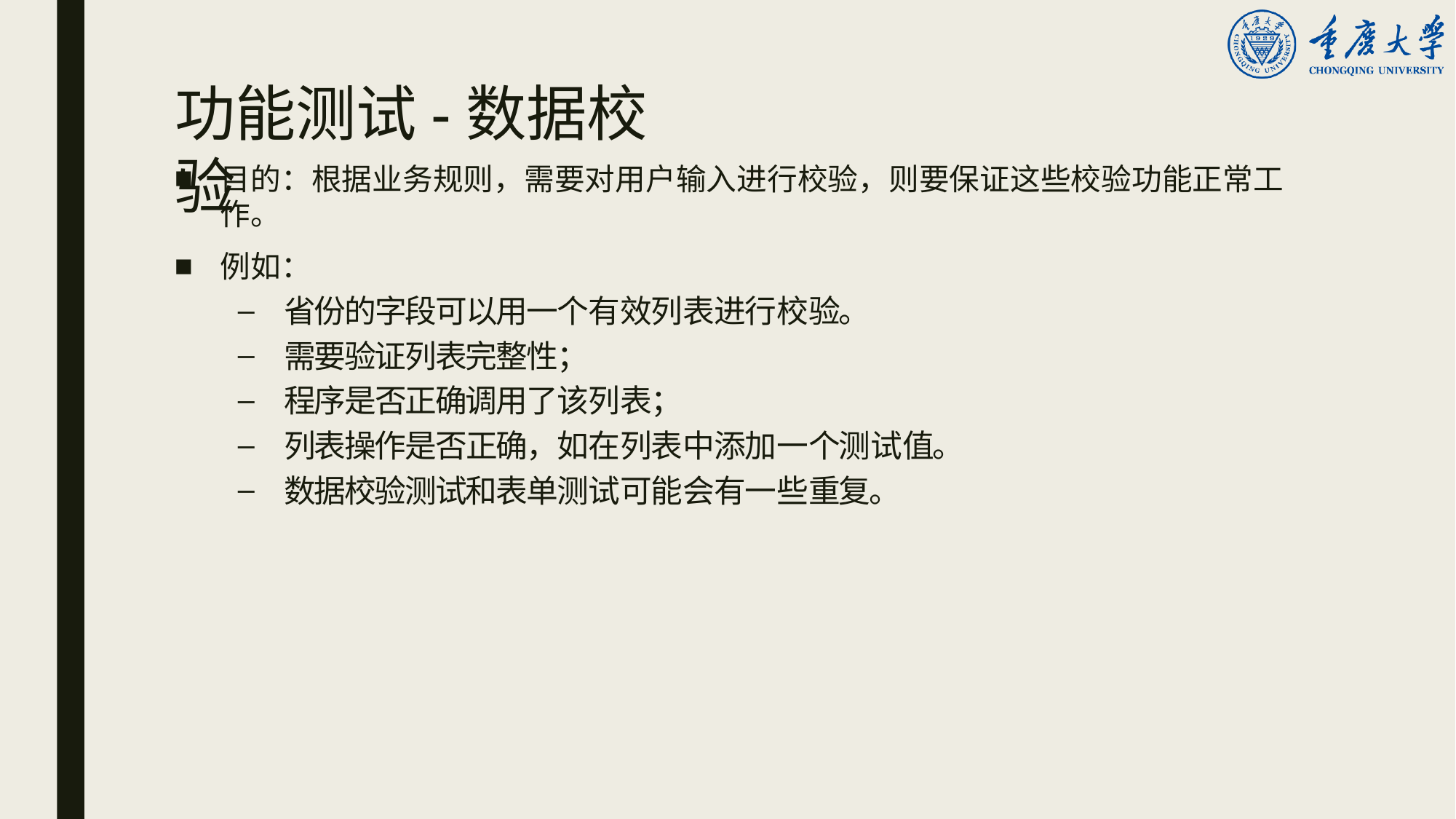

# 功能测试-数据校验
目的：根据业务规则，需要对用户输入进行校验，则要保证这些校验功能正常工
作。
例如：
省份的字段可以用一个有效列表进行校验。
需要验证列表完整性；
程序是否正确调用了该列表；
列表操作是否正确，如在列表中添加一个测试值。
数据校验测试和表单测试可能会有一些重复。